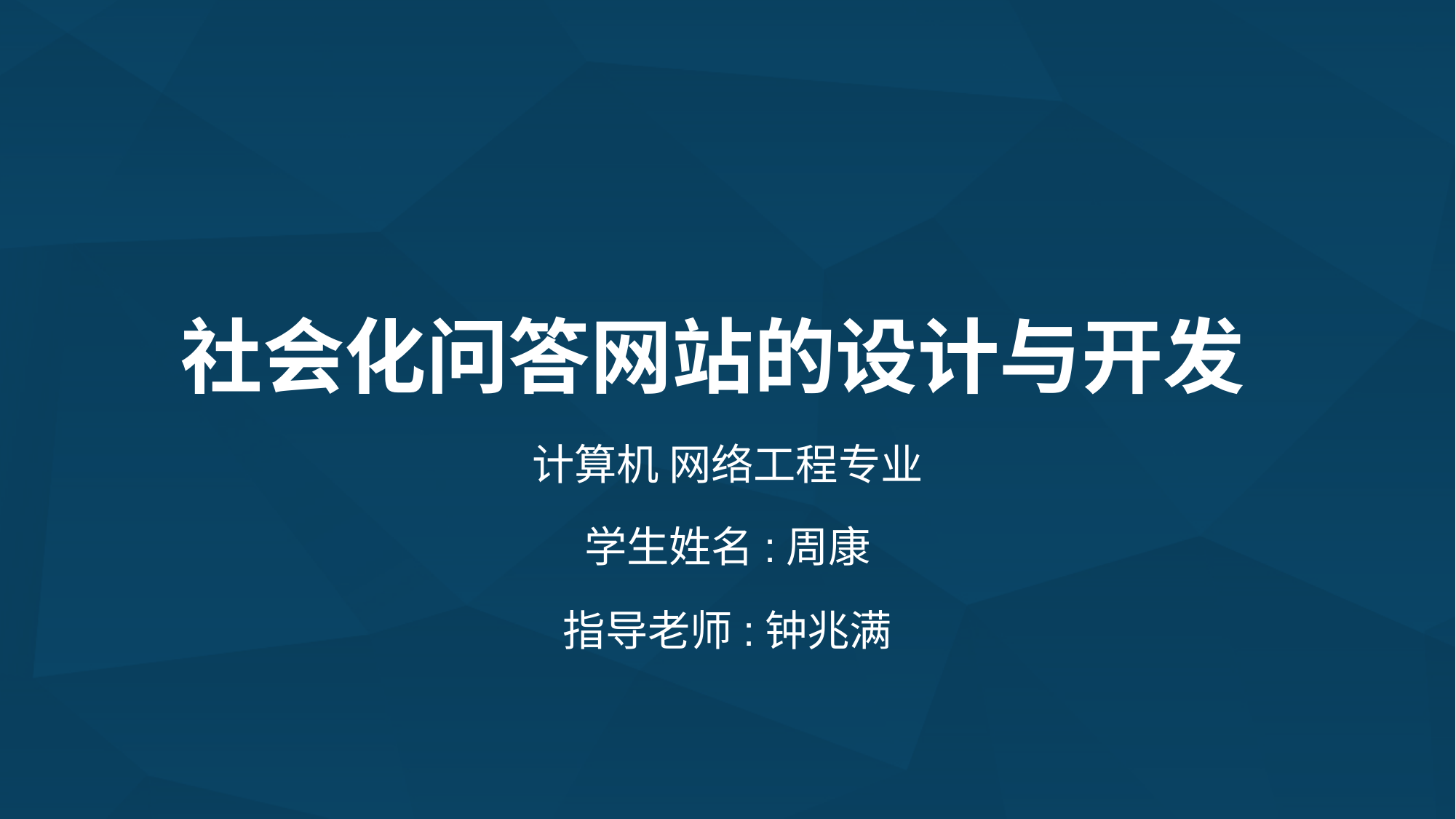

社会化问答网站的设计与开发
计算机 网络工程专业
学生姓名:周康
指导老师:钟兆满